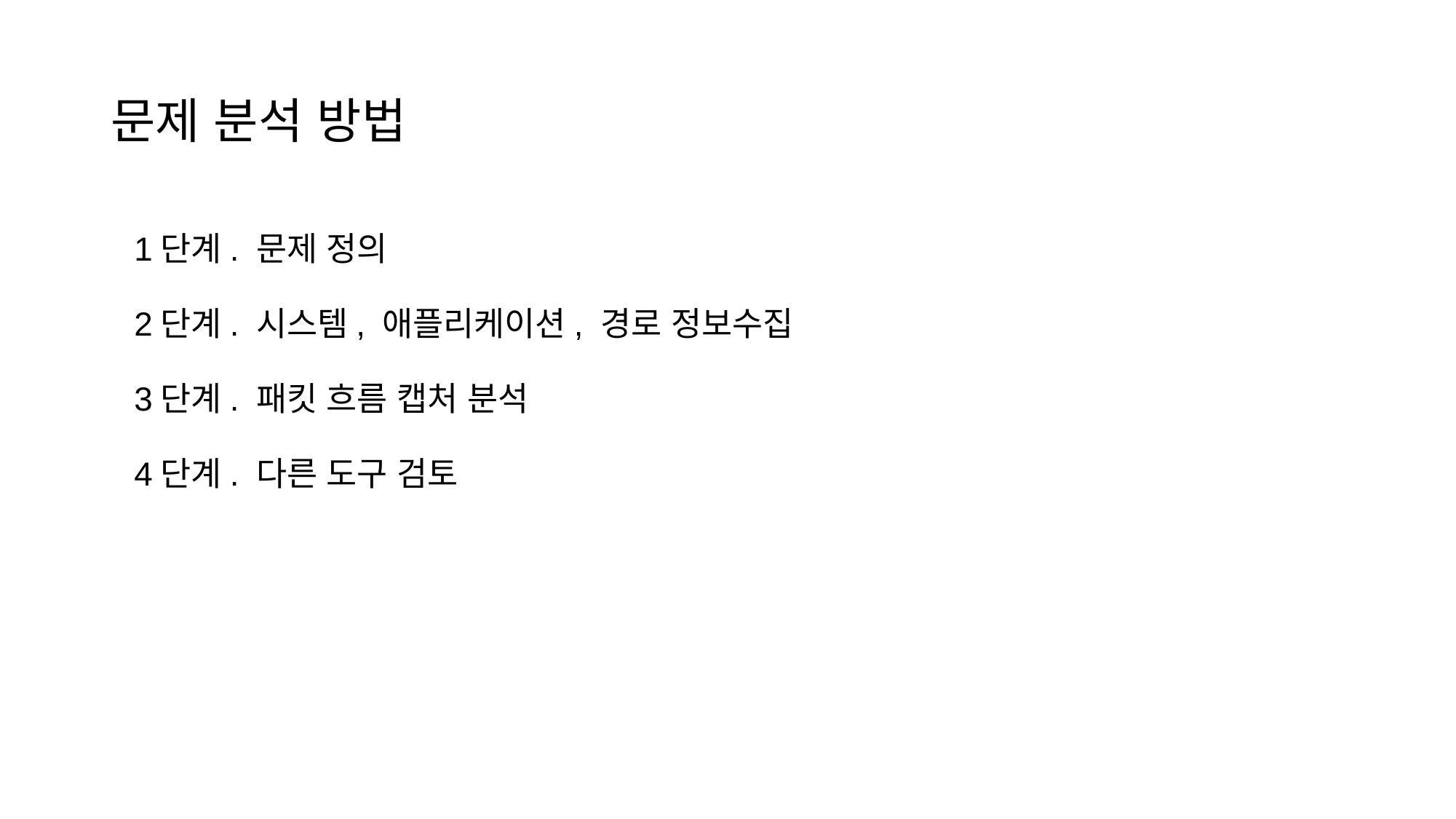

# 문제 분석 방법
1단계. 문제 정의
2단계. 시스템, 애플리케이션, 경로 정보수집
3단계. 패킷 흐름 캡처 분석
4단계. 다른 도구 검토